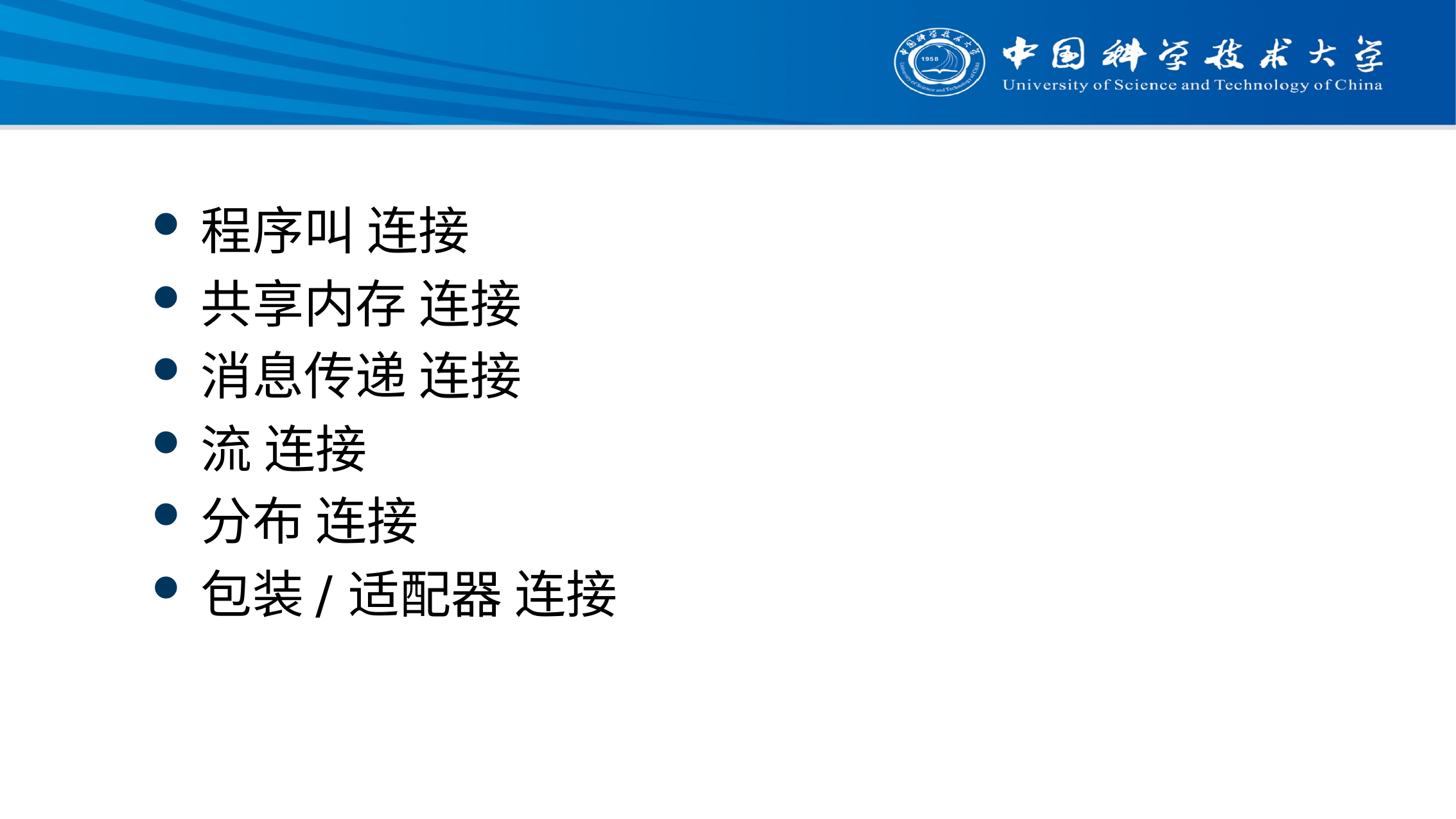

# 的例子 连接
程序叫 连接
共享内存 连接
消息传递 连接
流 连接
分布 连接
包装/适配器 连接